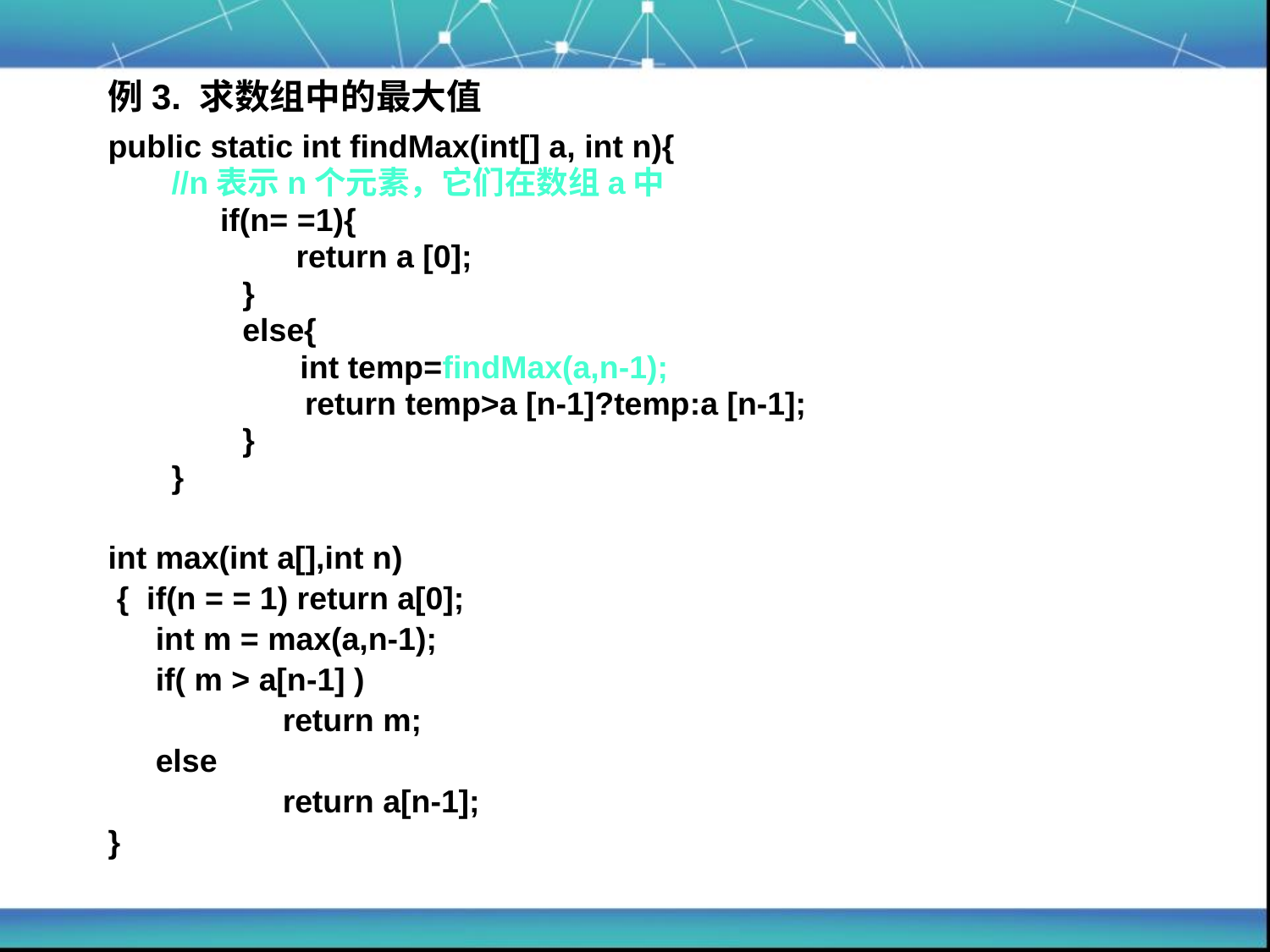

例3. 求数组中的最大值
public static int findMax(int[] a, int n){
//n表示n个元素，它们在数组a中
	 if(n= =1){
              return a [0];
        }
        else{
	          int temp=findMax(a,n-1);
               return temp>a [n-1]?temp:a [n-1];
        }
}

int max(int a[],int n)
 {  if(n = = 1) return a[0];
	int m = max(a,n-1);
	if( m > a[n-1] )
		return m;
	else
		return a[n-1];
}